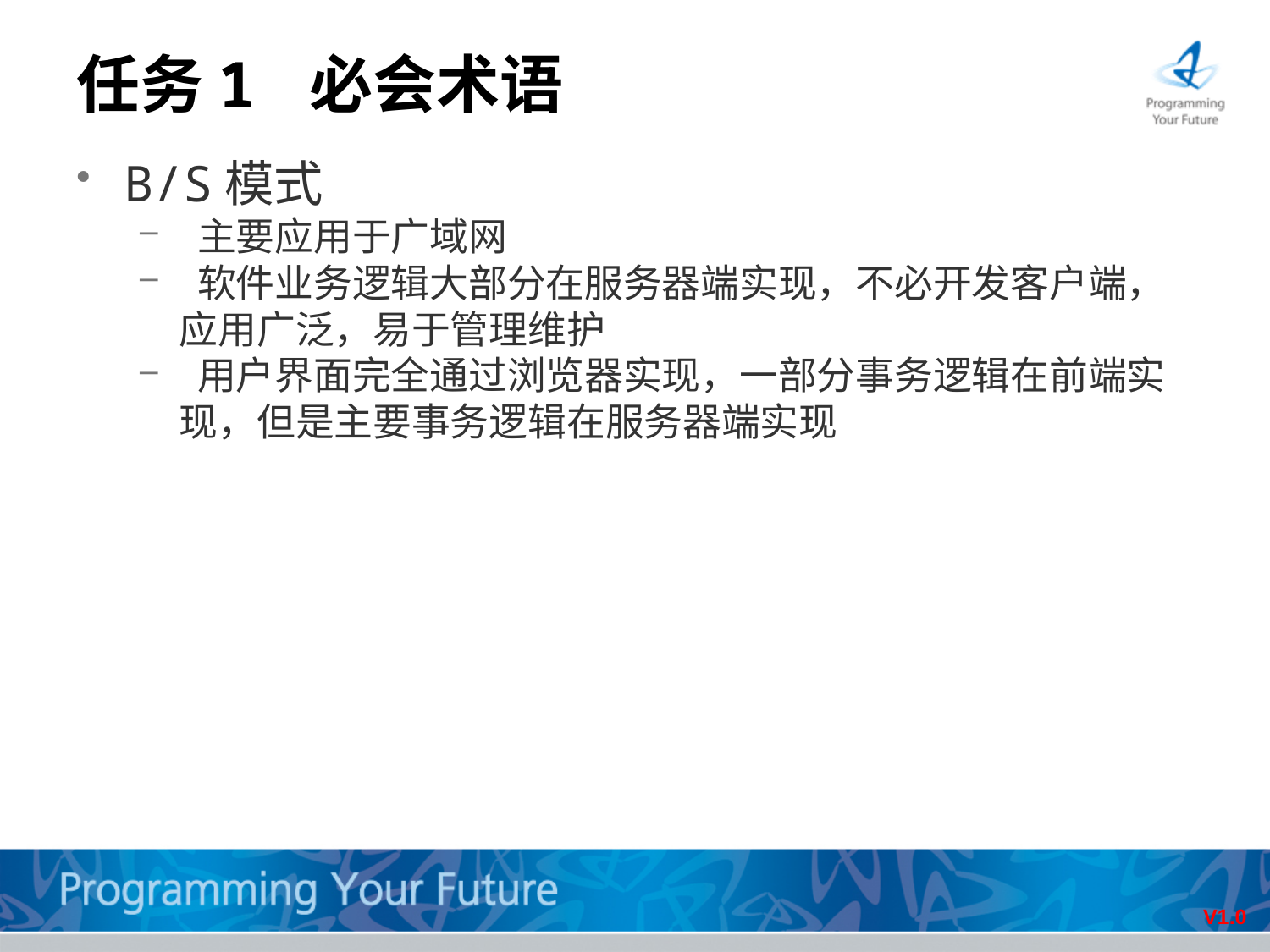

# 任务1 必会术语
B/S模式
 主要应用于广域网
 软件业务逻辑大部分在服务器端实现，不必开发客户端，应用广泛，易于管理维护
 用户界面完全通过浏览器实现，一部分事务逻辑在前端实现，但是主要事务逻辑在服务器端实现